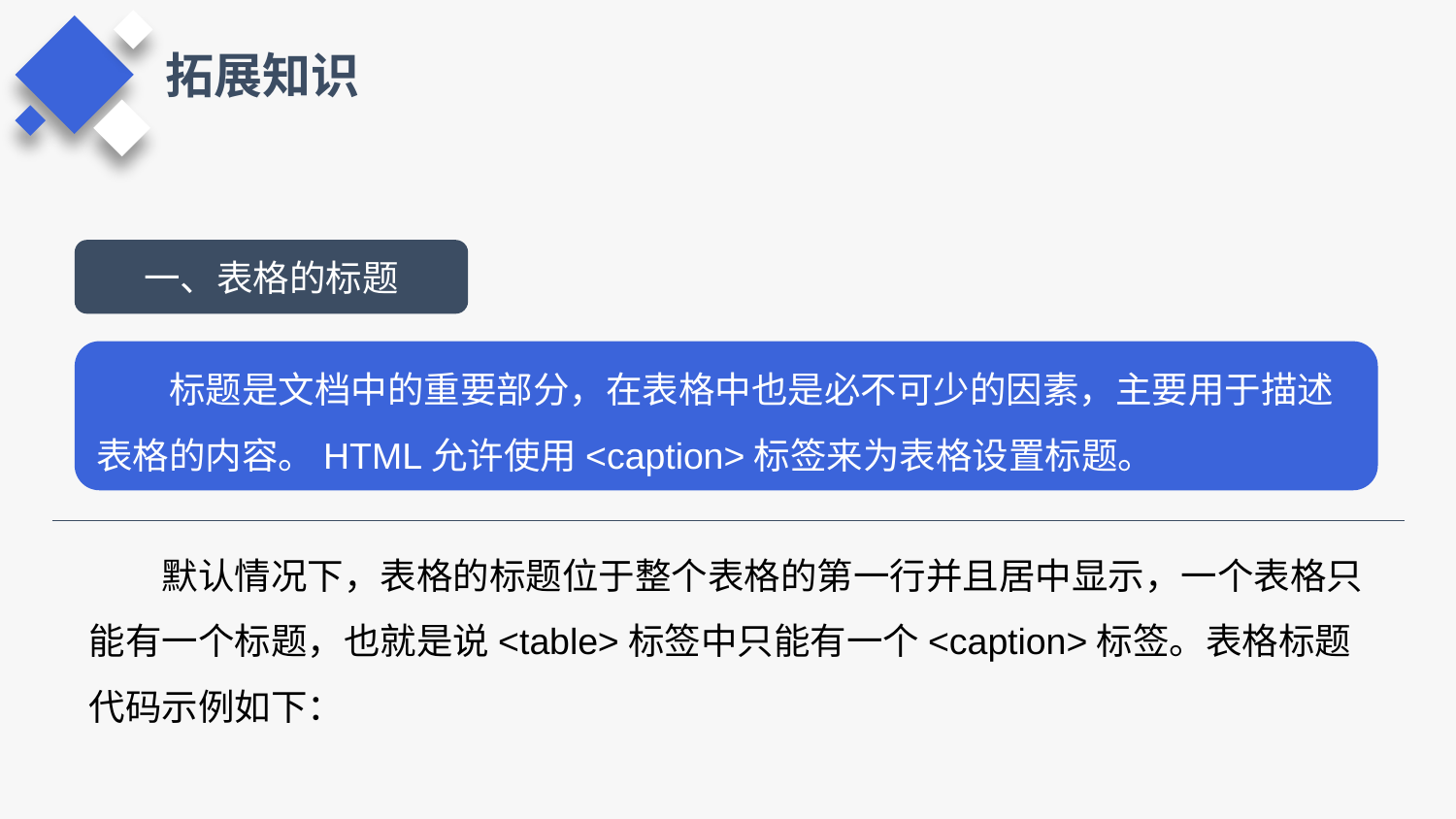

拓展知识

一、表格的标题
标题是文档中的重要部分，在表格中也是必不可少的因素，主要用于描述表格的内容。HTML允许使用<caption>标签来为表格设置标题。
默认情况下，表格的标题位于整个表格的第一行并且居中显示，一个表格只能有一个标题，也就是说<table>标签中只能有一个<caption>标签。表格标题代码示例如下：